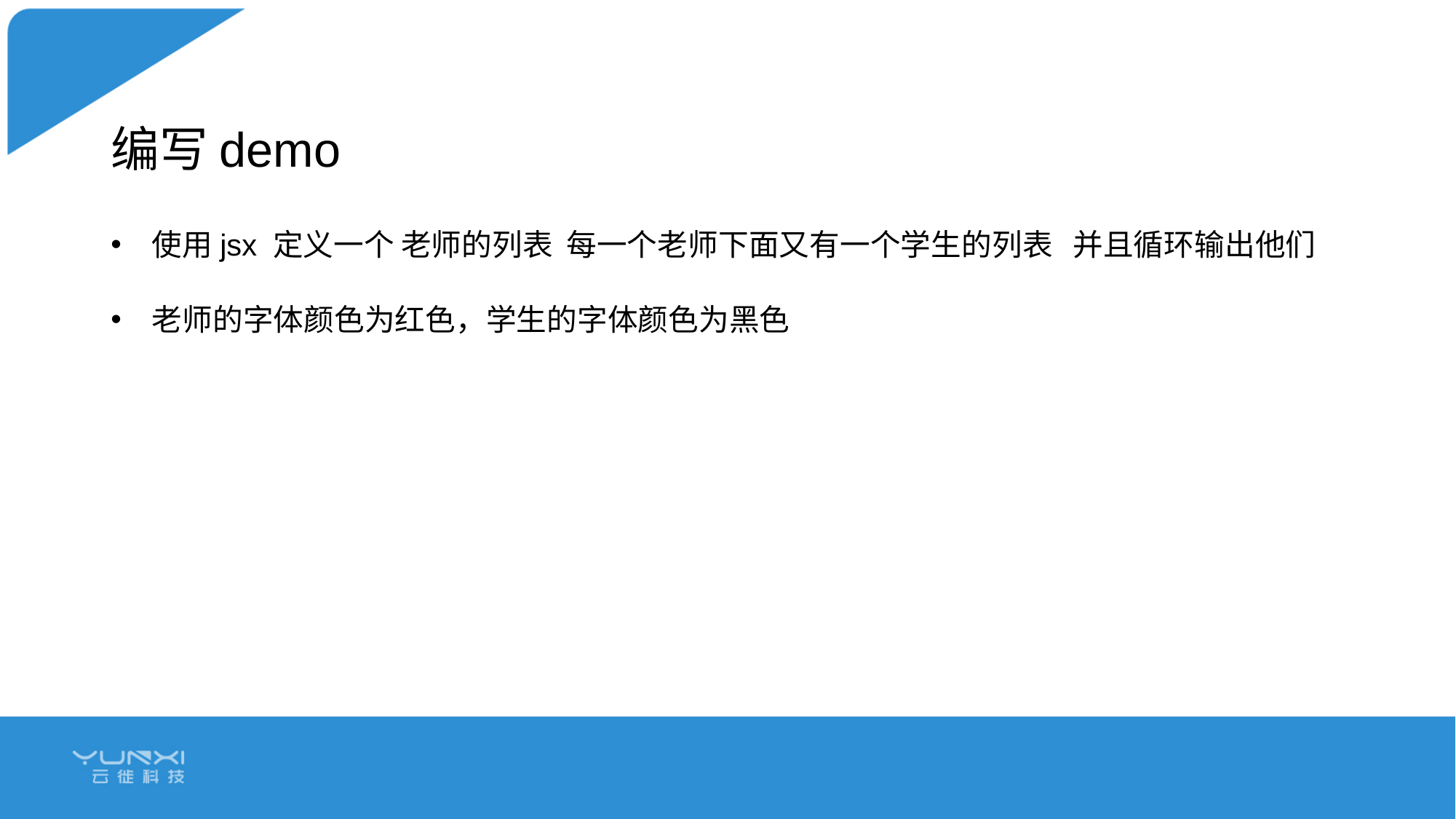

# 编写demo
使用jsx 定义一个 老师的列表  每一个老师下面又有一个学生的列表   并且循环输出他们
老师的字体颜色为红色，学生的字体颜色为黑色